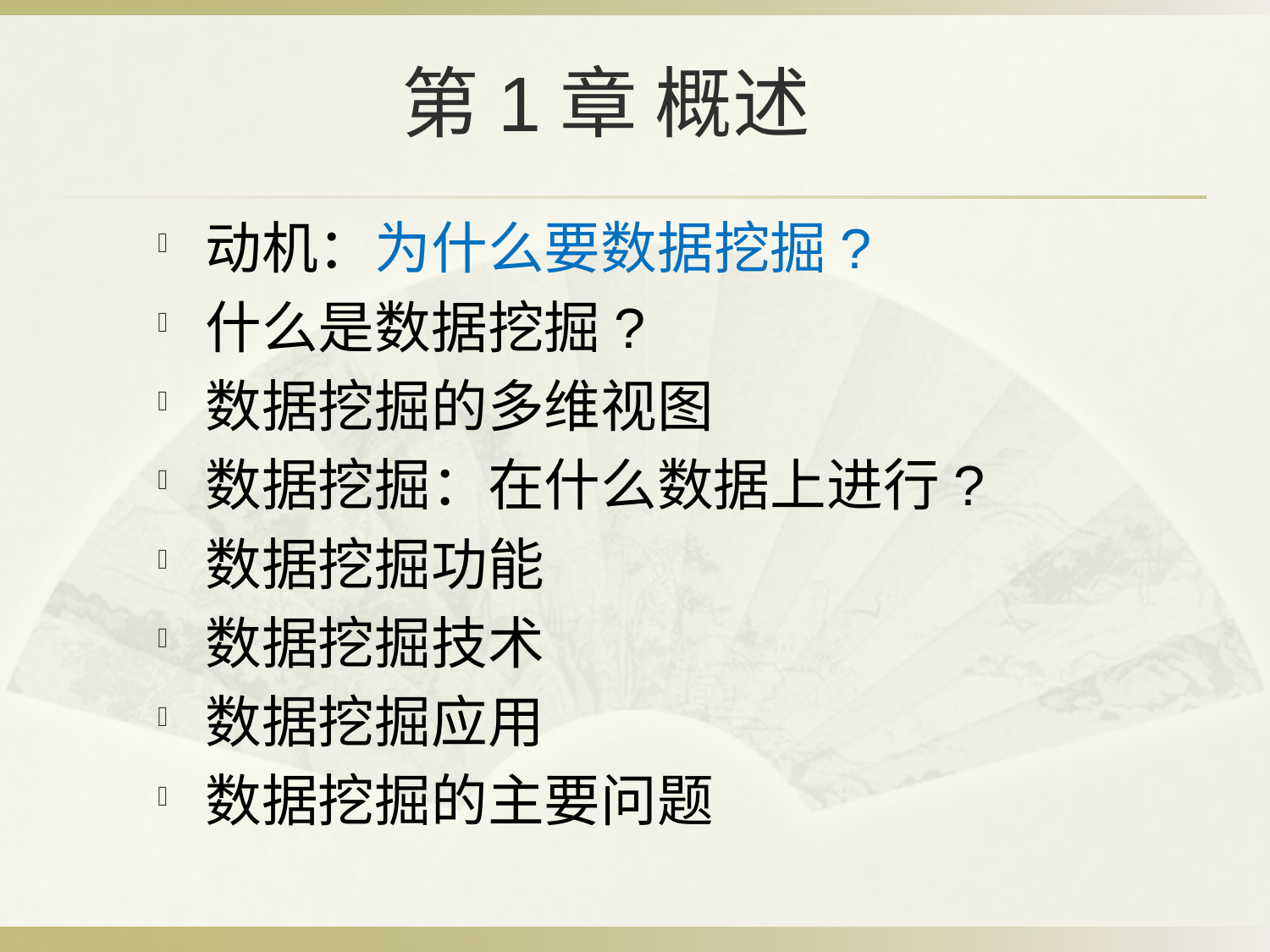

# 第1章 概述
动机：为什么要数据挖掘?
什么是数据挖掘?
数据挖掘的多维视图
数据挖掘：在什么数据上进行?
数据挖掘功能
数据挖掘技术
数据挖掘应用
数据挖掘的主要问题